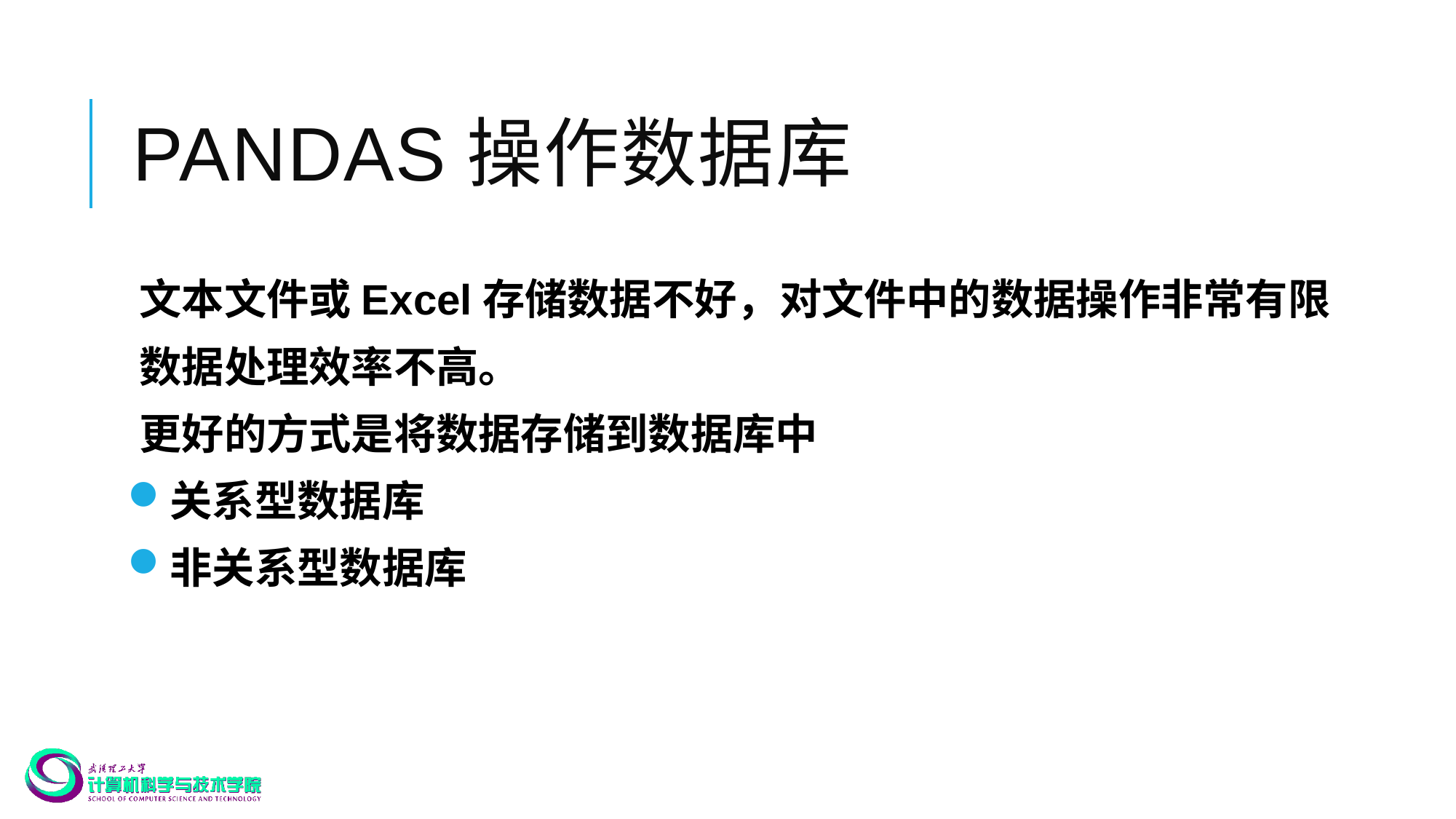

# Pandas操作数据库
文本文件或Excel存储数据不好，对文件中的数据操作非常有限
数据处理效率不高。
更好的方式是将数据存储到数据库中
关系型数据库
非关系型数据库